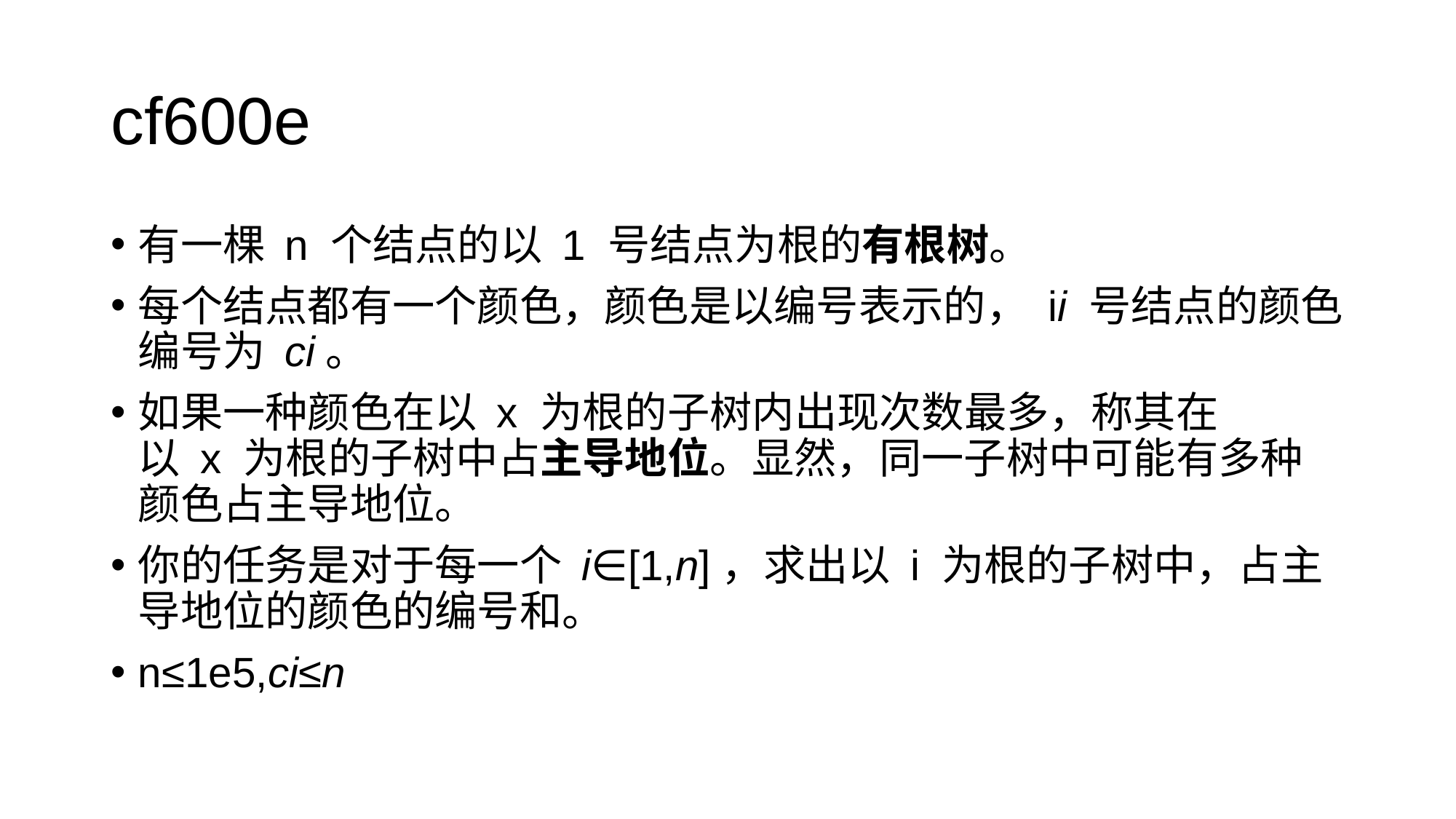

# cf600e
有一棵 n 个结点的以 1 号结点为根的有根树。
每个结点都有一个颜色，颜色是以编号表示的， ii 号结点的颜色编号为 ci​。
如果一种颜色在以 x 为根的子树内出现次数最多，称其在以 x 为根的子树中占主导地位。显然，同一子树中可能有多种颜色占主导地位。
你的任务是对于每一个 i∈[1,n]，求出以 i 为根的子树中，占主导地位的颜色的编号和。
n≤1e5,ci​≤n